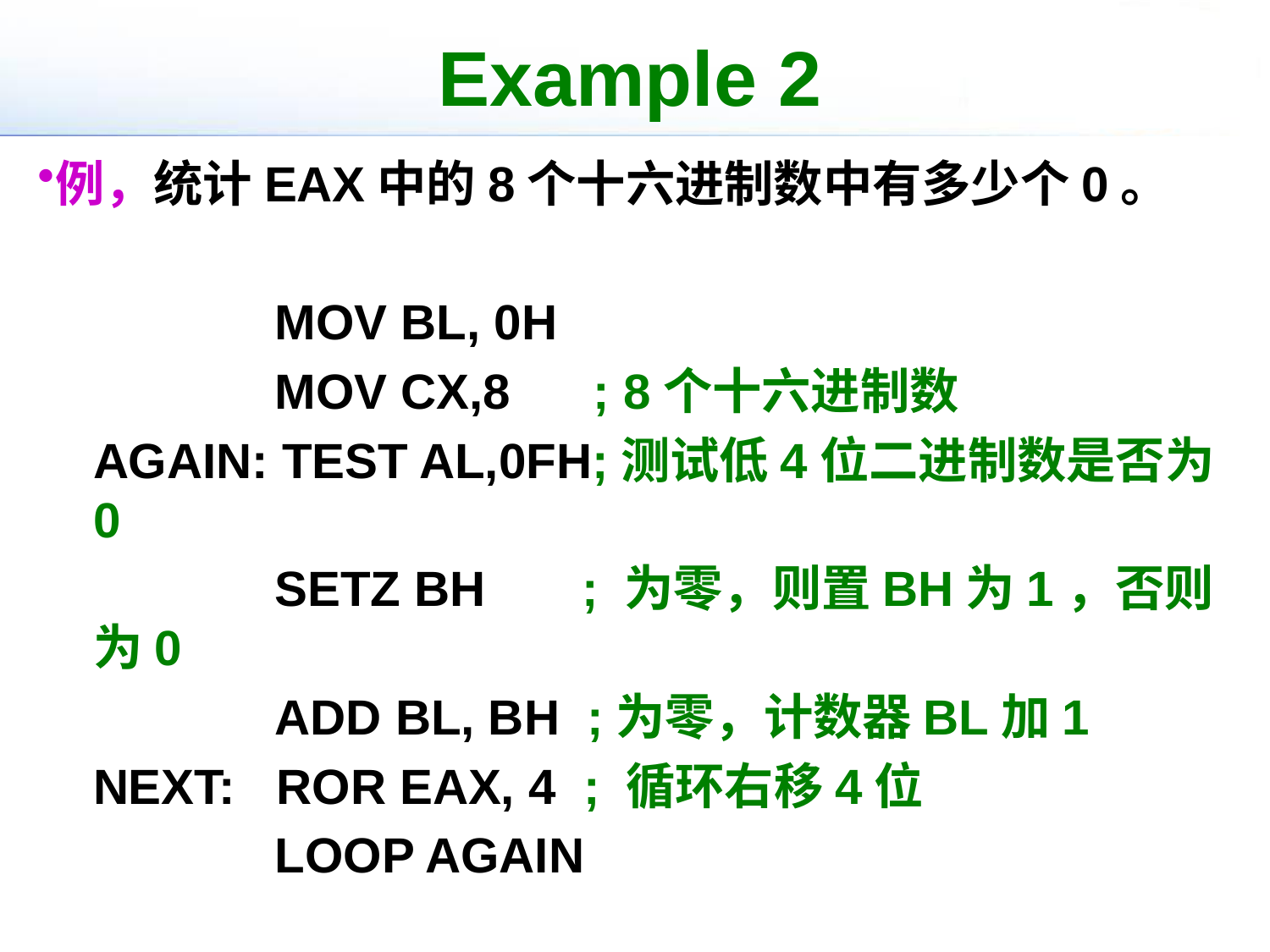

# Example 2
例，统计EAX中的8个十六进制数中有多少个0。

	    MOV BL, 0H
	    MOV CX,8      ; 8个十六进制数
AGAIN: TEST AL,0FH;测试低4位二进制数是否为0
	    SETZ BH       ; 为零，则置BH为1，否则为0
	    ADD BL, BH  ;为零，计数器BL加1
NEXT:   ROR EAX, 4  ; 循环右移4位
	    LOOP AGAIN